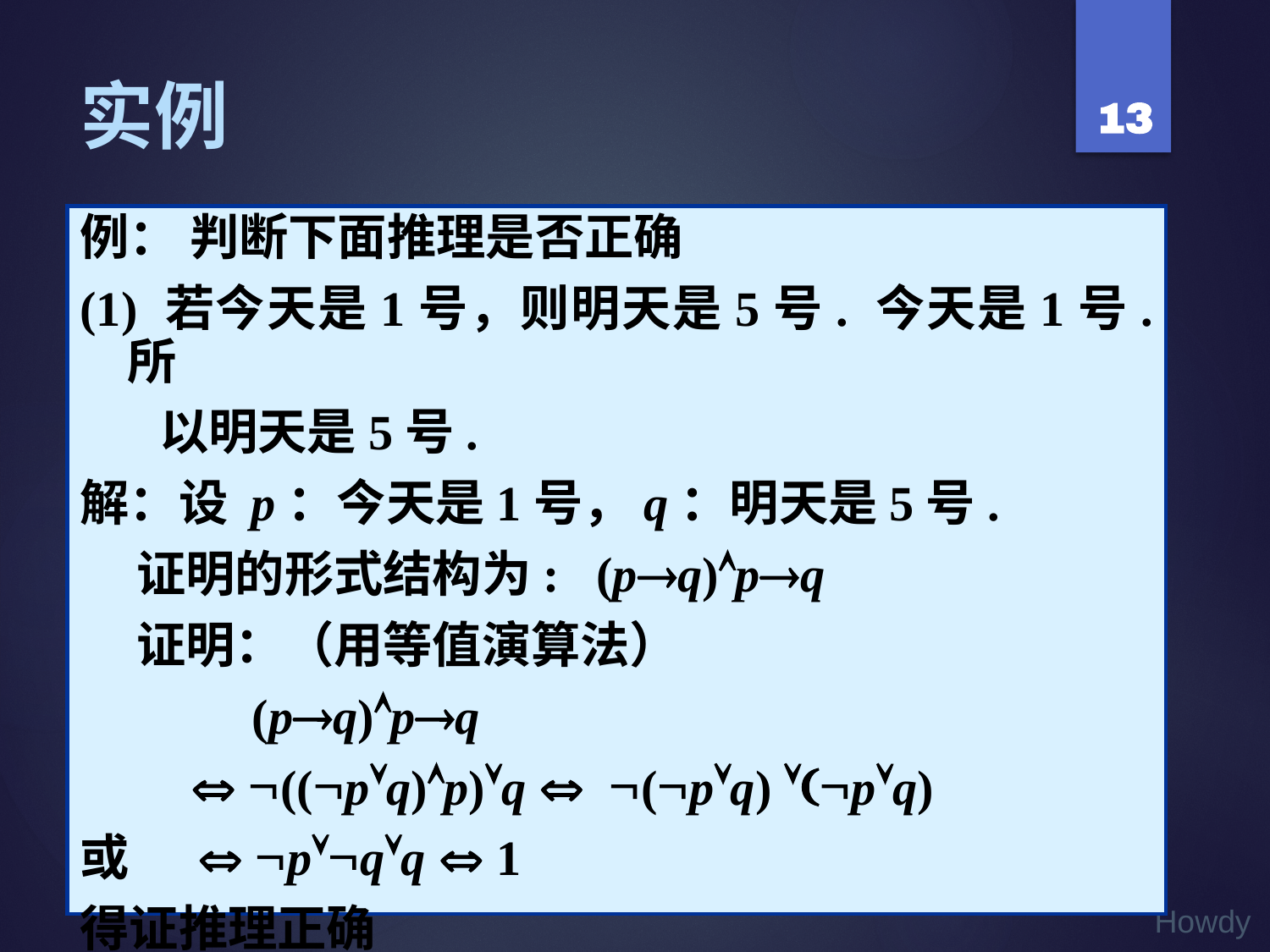

13
# 实例
例： 判断下面推理是否正确
(1) 若今天是1号，则明天是5号. 今天是1号. 所
      以明天是5号.
解：设 p：今天是1号，q：明天是5号.
    证明的形式结构为:   (p→q)∧p→q
    证明：（用等值演算法）
              (p→q)∧p→q
         ⇔ ¬((¬p∨q)∧p)∨q ⇔ ¬(¬p∨q) ∨(¬p∨q)
或     ⇔ ¬p∨¬q∨q ⇔ 1
得证推理正确